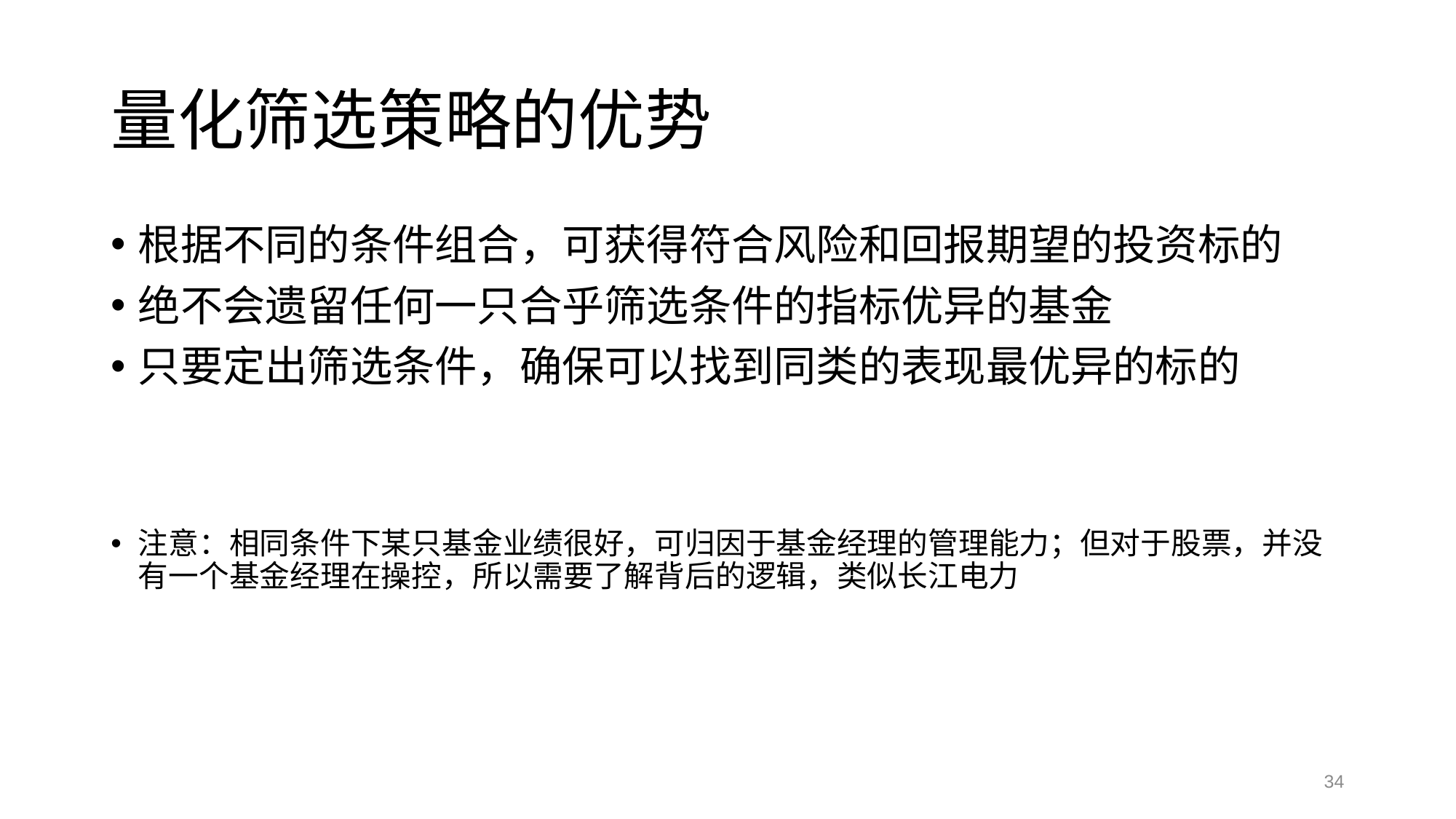

# 量化筛选策略的优势
根据不同的条件组合，可获得符合风险和回报期望的投资标的
绝不会遗留任何一只合乎筛选条件的指标优异的基金
只要定出筛选条件，确保可以找到同类的表现最优异的标的

注意：相同条件下某只基金业绩很好，可归因于基金经理的管理能力；但对于股票，并没有一个基金经理在操控，所以需要了解背后的逻辑，类似长江电力

34